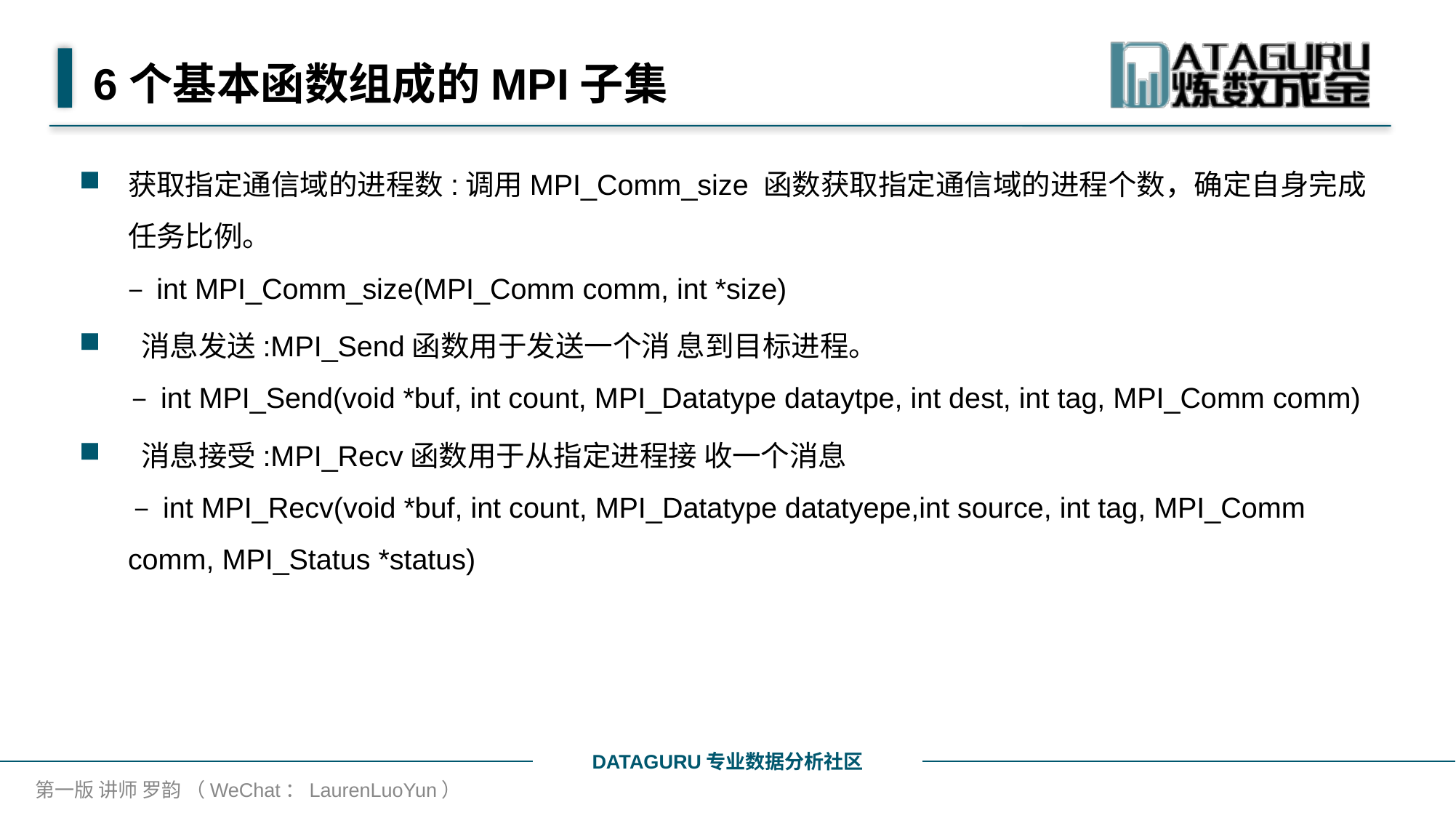

# 6个基本函数组成的MPI子集
获取指定通信域的进程数:调用MPI_Comm_size 函数获取指定通信域的进程个数，确定自身完成任务比例。
– int MPI_Comm_size(MPI_Comm comm, int *size)
 消息发送:MPI_Send函数用于发送一个消 息到目标进程。
 – int MPI_Send(void *buf, int count, MPI_Datatype dataytpe, int dest, int tag, MPI_Comm comm)
 消息接受:MPI_Recv函数用于从指定进程接 收一个消息
 – int MPI_Recv(void *buf, int count, MPI_Datatype datatyepe,int source, int tag, MPI_Comm comm, MPI_Status *status)